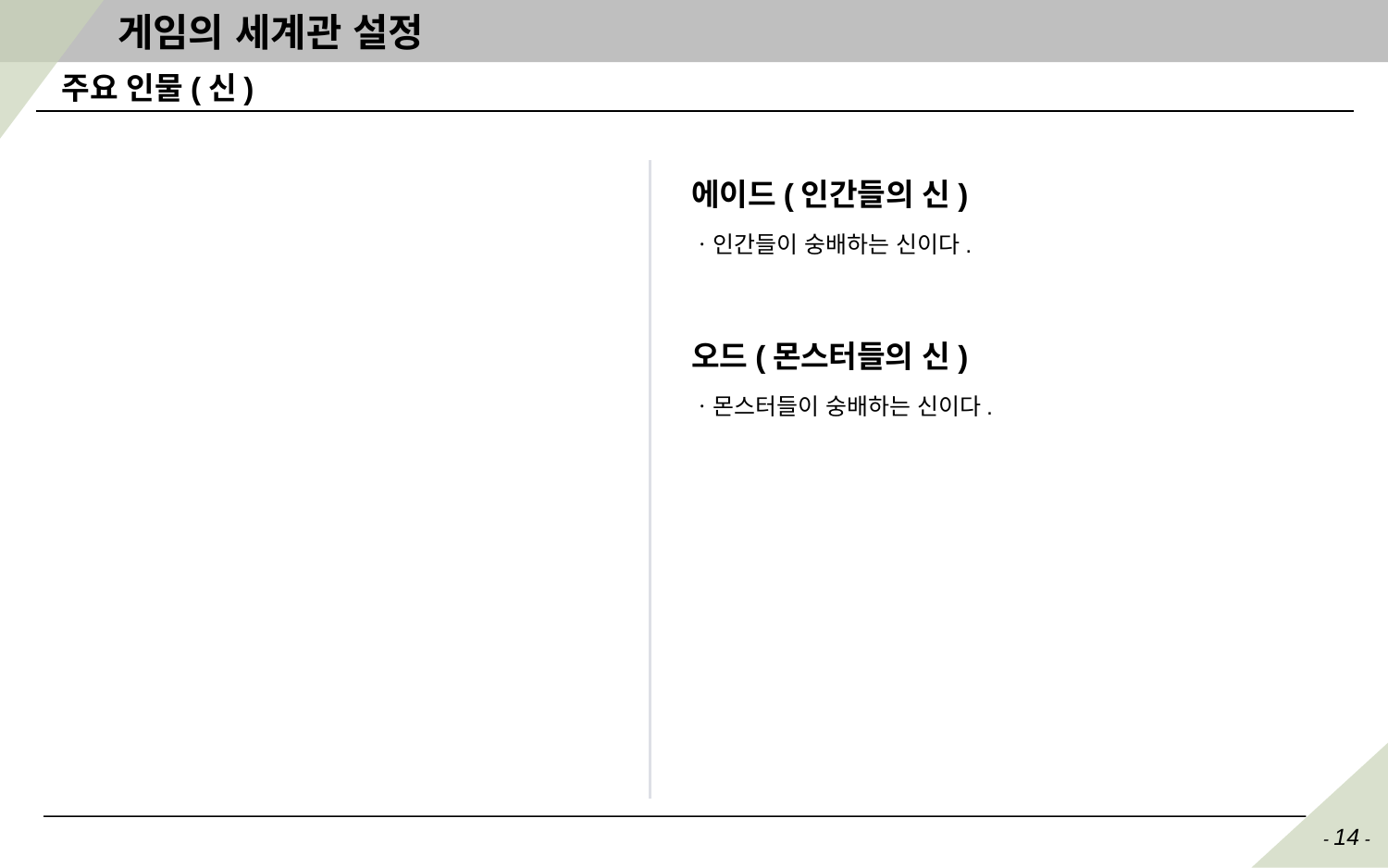

# 게임의 세계관 설정
주요 인물(신)

에이드(인간들의 신)
ㆍ인간들이 숭배하는 신이다.

오드(몬스터들의 신)
ㆍ몬스터들이 숭배하는 신이다.